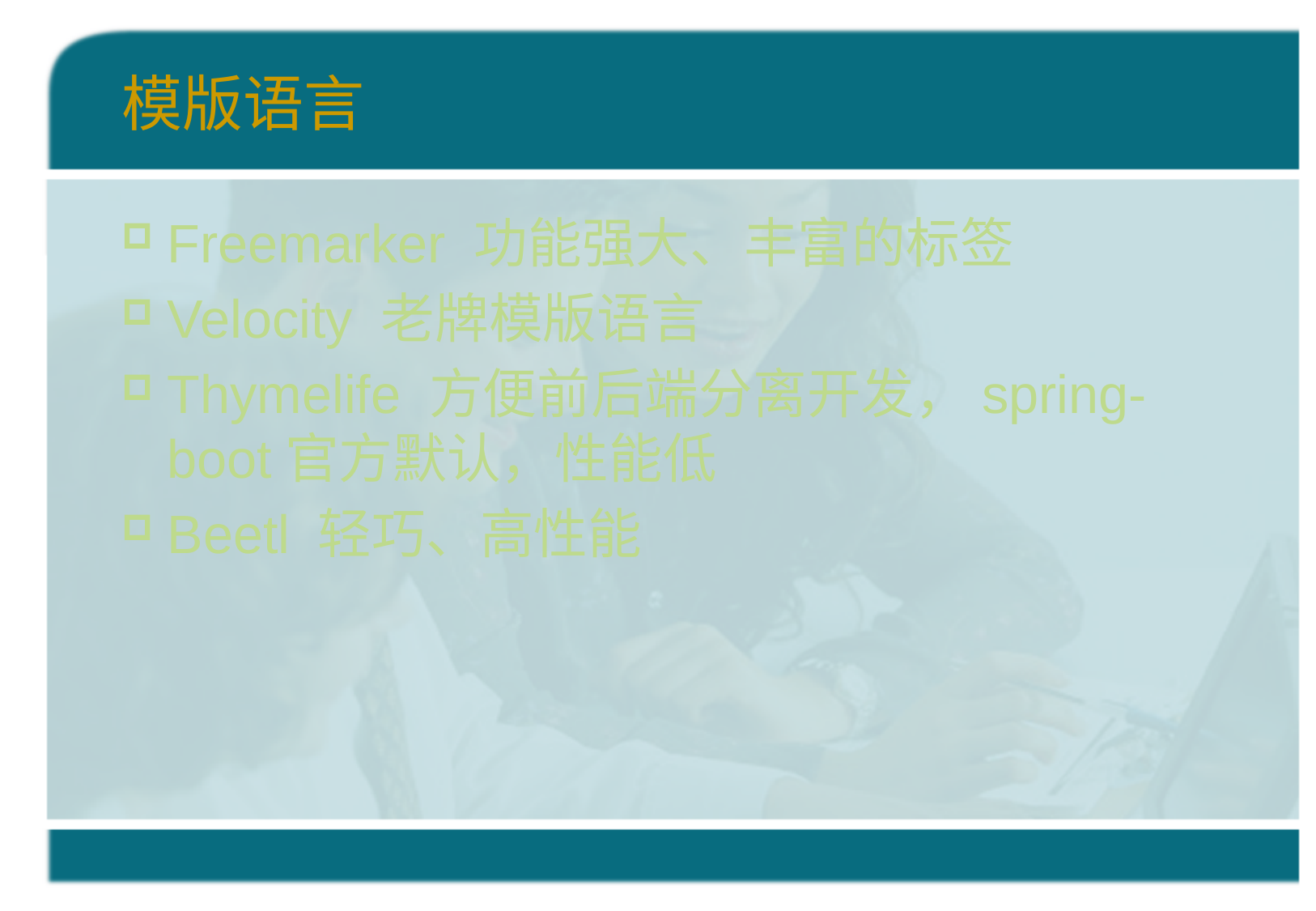

# 模版语言
Freemarker 功能强大、丰富的标签
Velocity 老牌模版语言
Thymelife 方便前后端分离开发，spring-boot官方默认，性能低
Beetl 轻巧、高性能